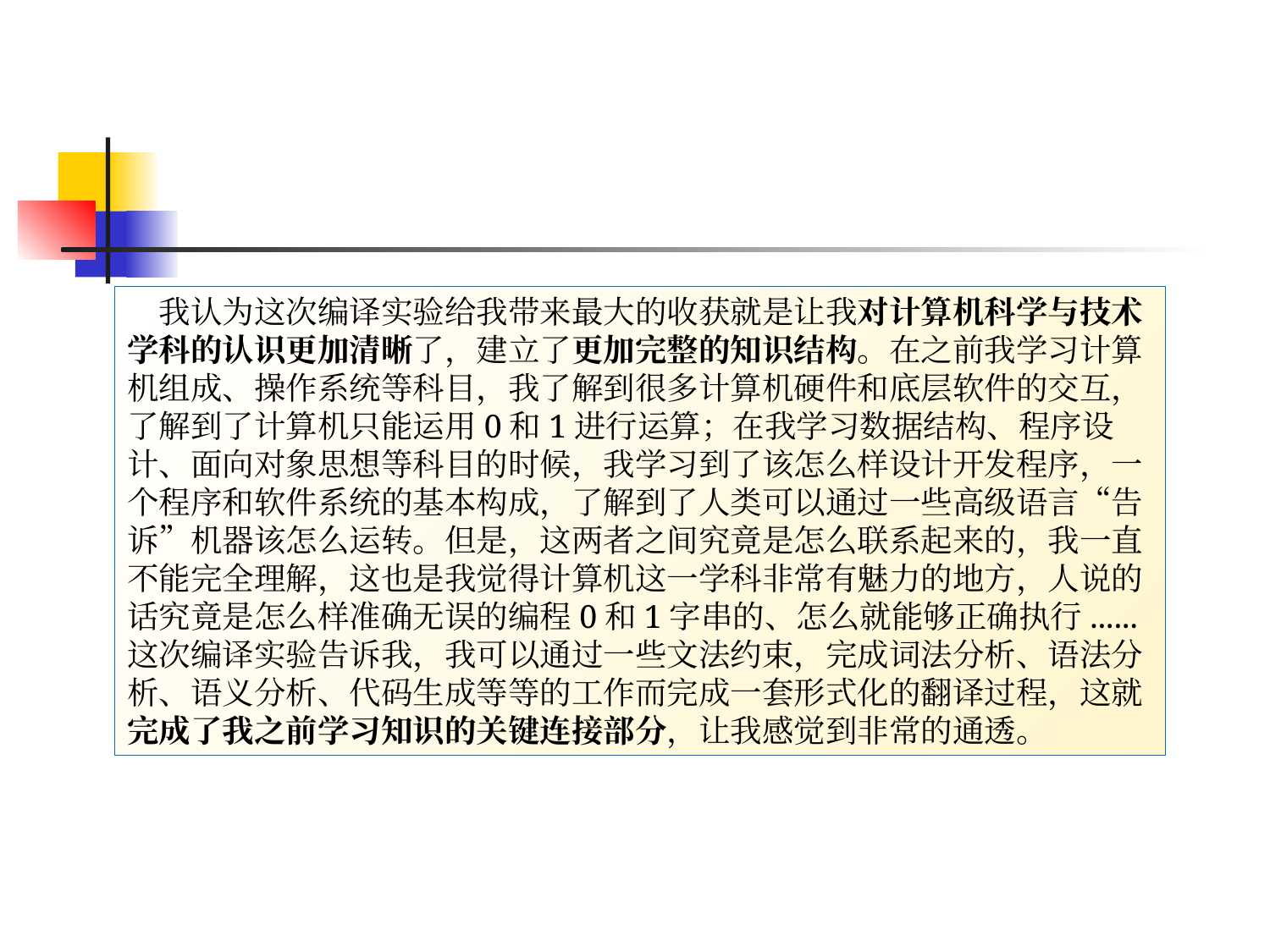

我认为这次编译实验给我带来最大的收获就是让我对计算机科学与技术学科的认识更加清晰了，建立了更加完整的知识结构。在之前我学习计算机组成、操作系统等科目，我了解到很多计算机硬件和底层软件的交互，了解到了计算机只能运用0和1进行运算；在我学习数据结构、程序设计、面向对象思想等科目的时候，我学习到了该怎么样设计开发程序，一个程序和软件系统的基本构成，了解到了人类可以通过一些高级语言“告诉”机器该怎么运转。但是，这两者之间究竟是怎么联系起来的，我一直不能完全理解，这也是我觉得计算机这一学科非常有魅力的地方，人说的话究竟是怎么样准确无误的编程0和1字串的、怎么就能够正确执行......这次编译实验告诉我，我可以通过一些文法约束，完成词法分析、语法分析、语义分析、代码生成等等的工作而完成一套形式化的翻译过程，这就完成了我之前学习知识的关键连接部分，让我感觉到非常的通透。